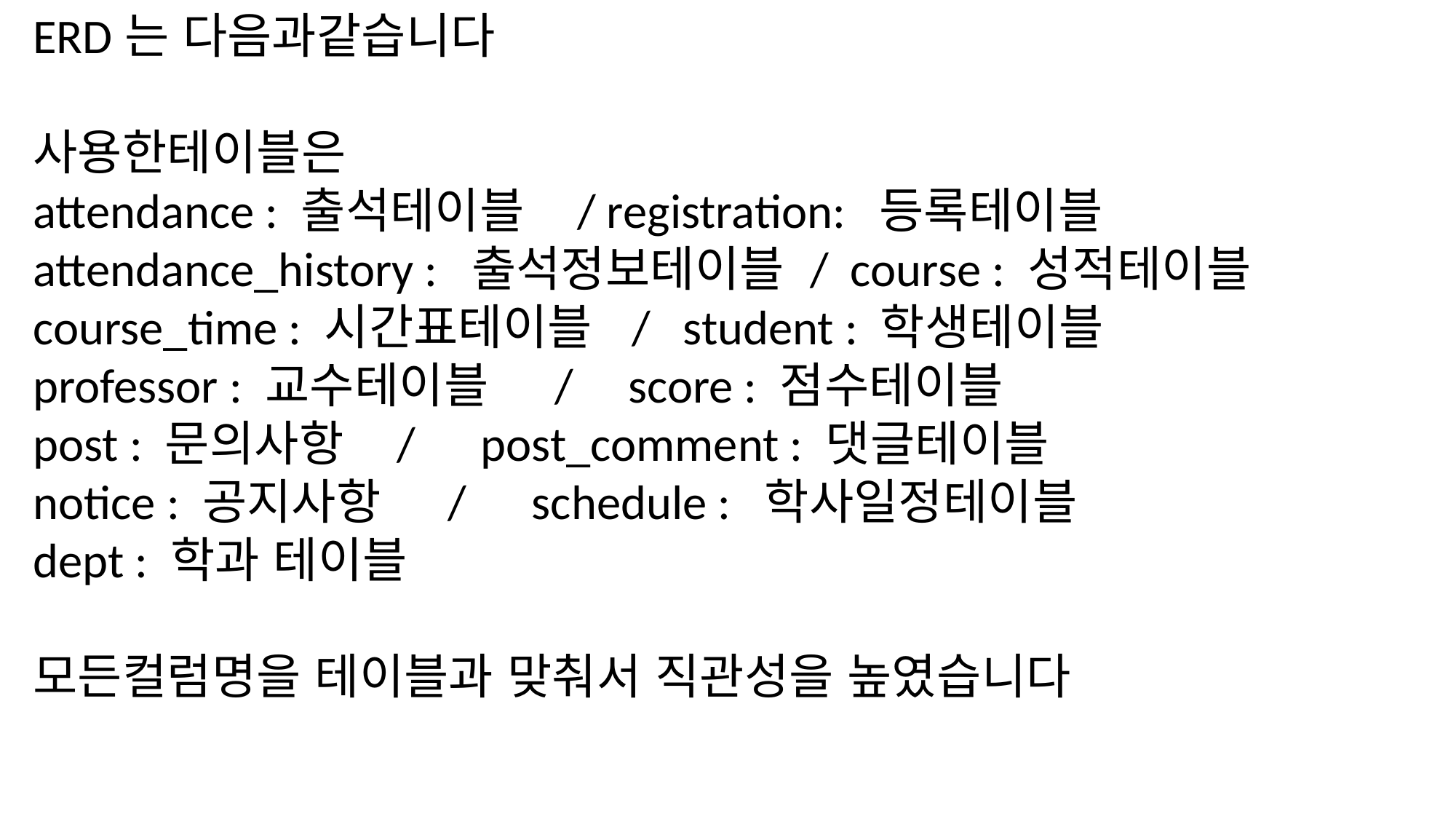

ERD는 다음과같습니다

사용한테이블은
attendance : 출석테이블   / registration:  등록테이블
attendance_history :  출석정보테이블 /  course : 성적테이블
course_time : 시간표테이블  /   student : 학생테이블
professor : 교수테이블    /     score : 점수테이블
post : 문의사항   /      post_comment : 댓글테이블
notice : 공지사항    /      schedule :  학사일정테이블
dept : 학과 테이블

모든컬럼명을 테이블과 맞춰서 직관성을 높였습니다